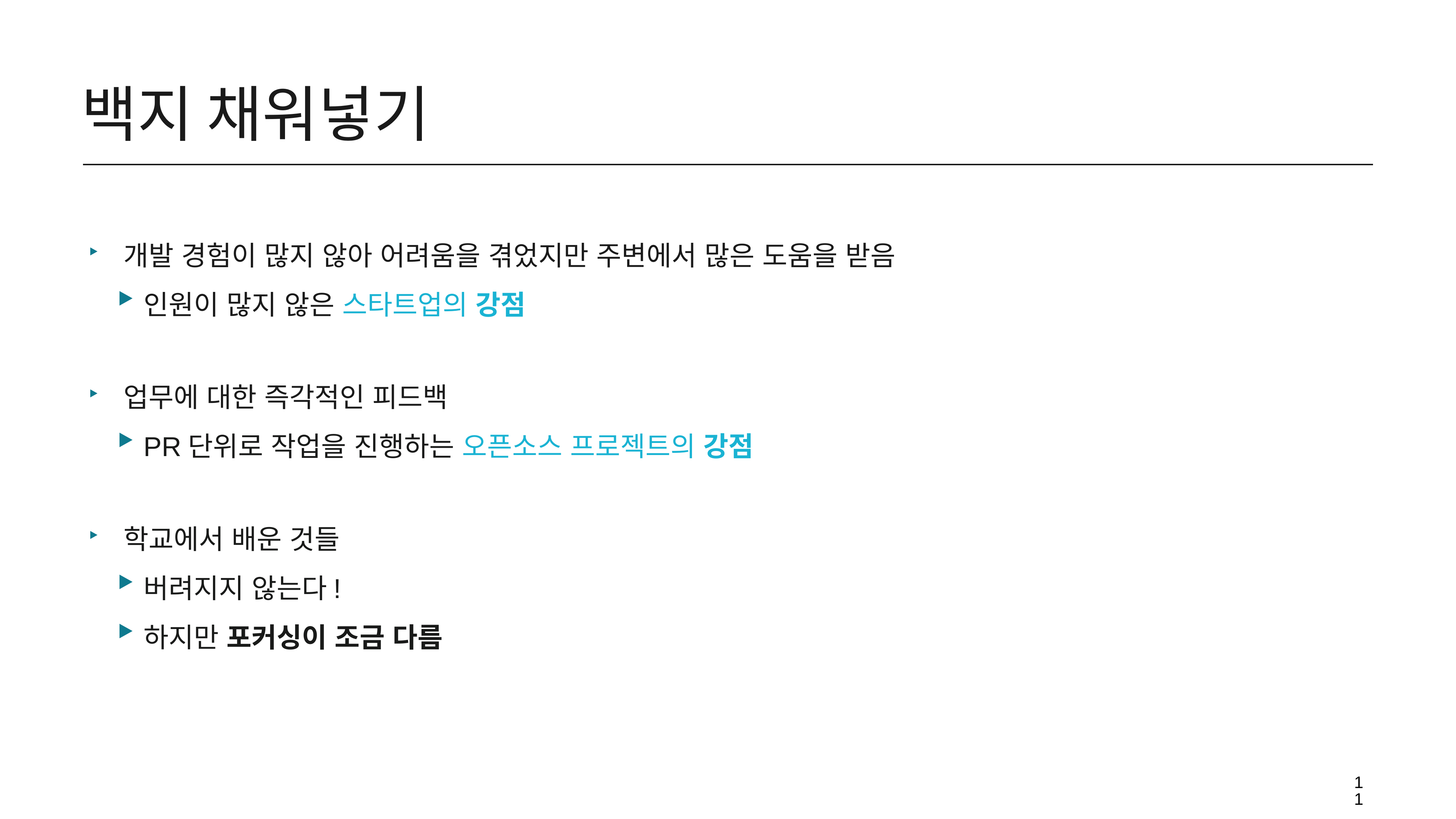

# 백지 채워넣기
개발 경험이 많지 않아 어려움을 겪었지만 주변에서 많은 도움을 받음
인원이 많지 않은 스타트업의 강점

업무에 대한 즉각적인 피드백
PR단위로 작업을 진행하는 오픈소스 프로젝트의 강점

학교에서 배운 것들
버려지지 않는다!
하지만 포커싱이 조금 다름
11